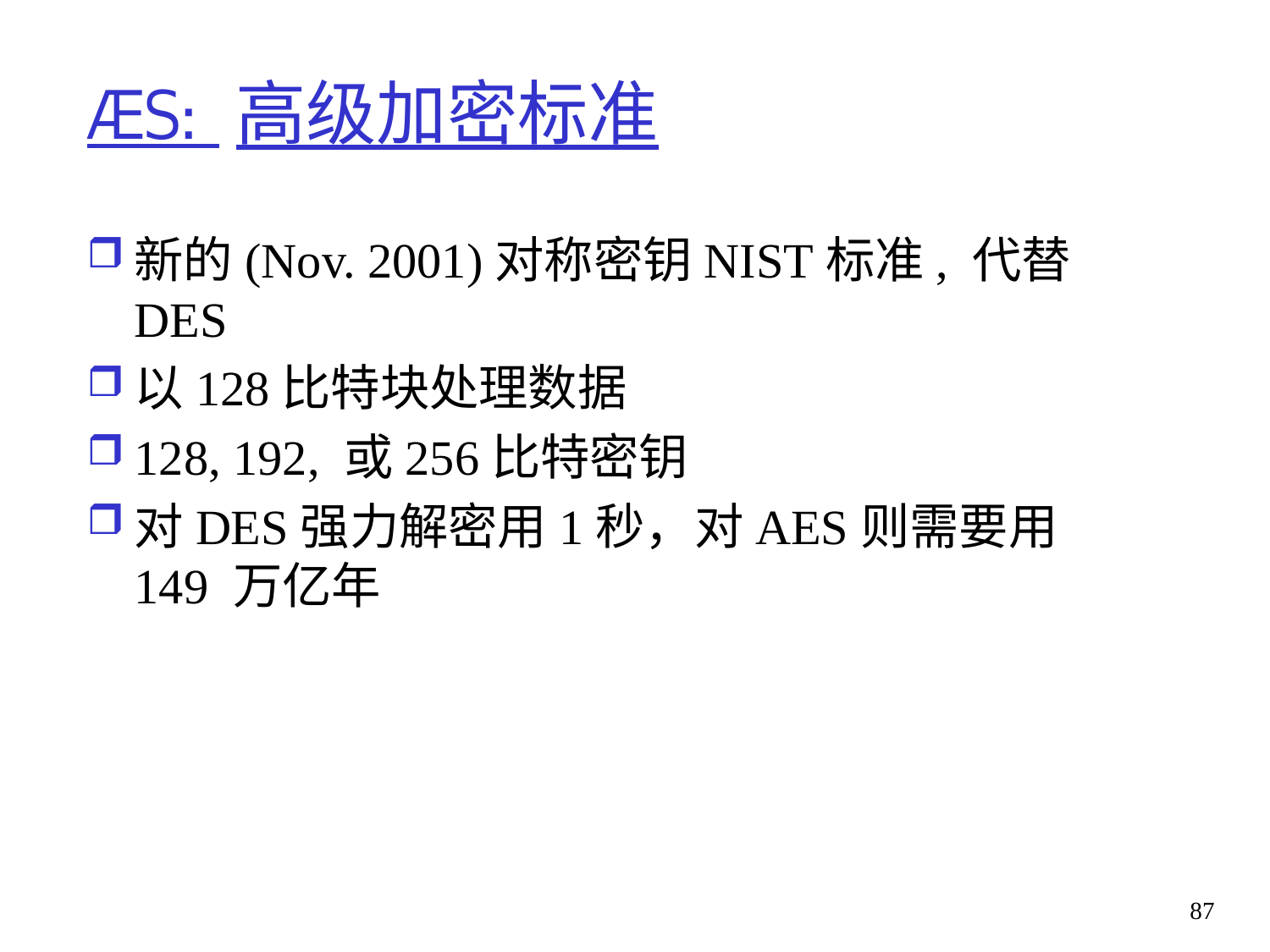

# AES: 高级加密标准
新的(Nov. 2001)对称密钥NIST标准, 代替DES
以128比特块处理数据
128, 192, 或256比特密钥
对DES强力解密用1秒，对AES则需要用 149 万亿年
87